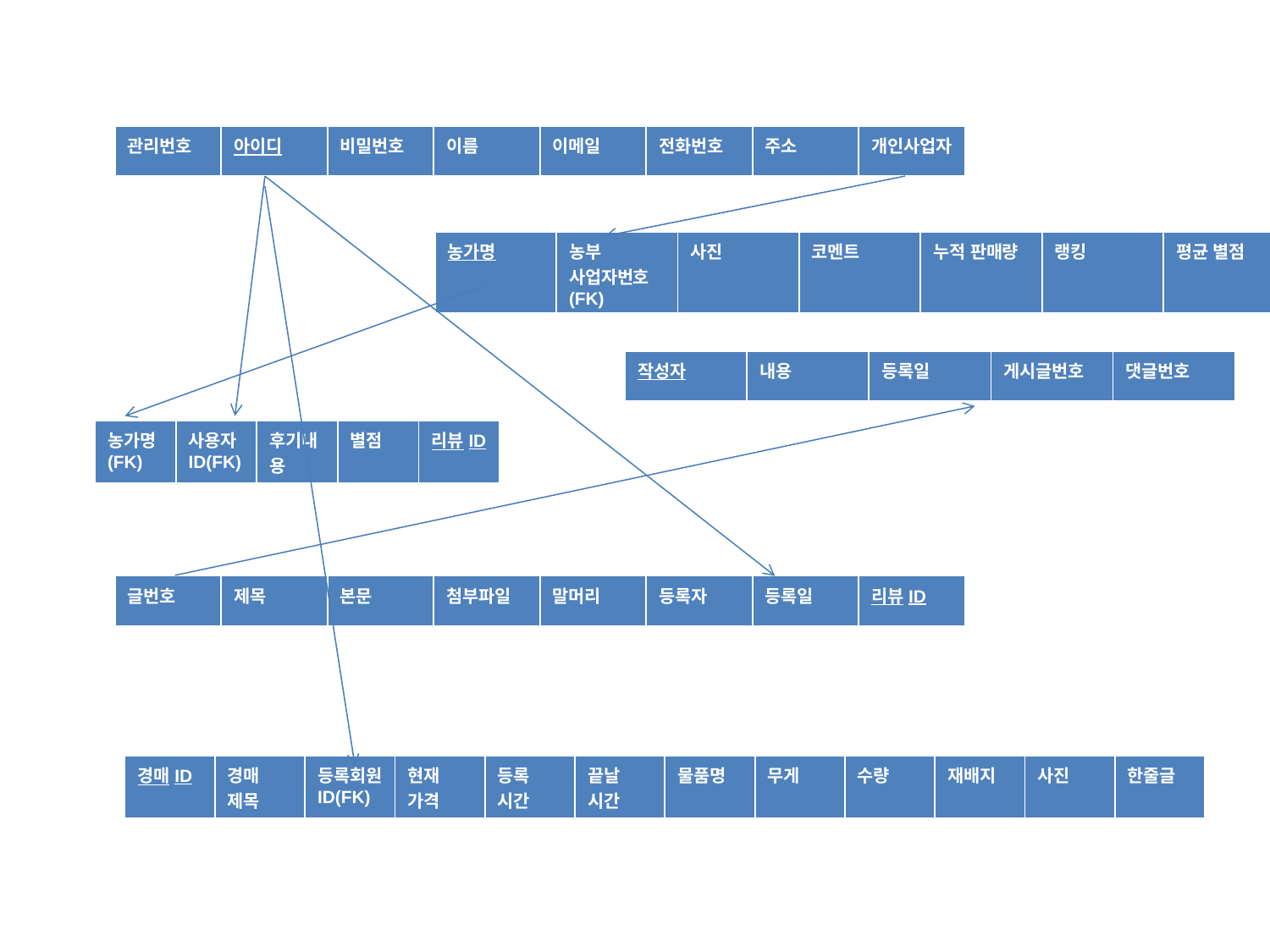

| 관리번호 | 아이디 | 비밀번호 | 이름 | 이메일 | 전화번호 | 주소 | 개인사업자 |
| --- | --- | --- | --- | --- | --- | --- | --- |
| 농가명 | 농부 사업자번호(FK) | 사진 | 코멘트 | 누적 판매량 | 랭킹 | 평균 별점 |
| --- | --- | --- | --- | --- | --- | --- |
| 작성자 | 내용 | 등록일 | 게시글번호 | 댓글번호 |
| --- | --- | --- | --- | --- |
| 농가명(FK) | 사용자ID(FK) | 후기내용 | 별점 | 리뷰ID |
| --- | --- | --- | --- | --- |
| 글번호 | 제목 | 본문 | 첨부파일 | 말머리 | 등록자 | 등록일 | 리뷰ID |
| --- | --- | --- | --- | --- | --- | --- | --- |
| 경매ID | 경매 제목 | 등록회원ID(FK) | 현재 가격 | 등록 시간 | 끝날 시간 | 물품명 | 무게 | 수량 | 재배지 | 사진 | 한줄글 |
| --- | --- | --- | --- | --- | --- | --- | --- | --- | --- | --- | --- |